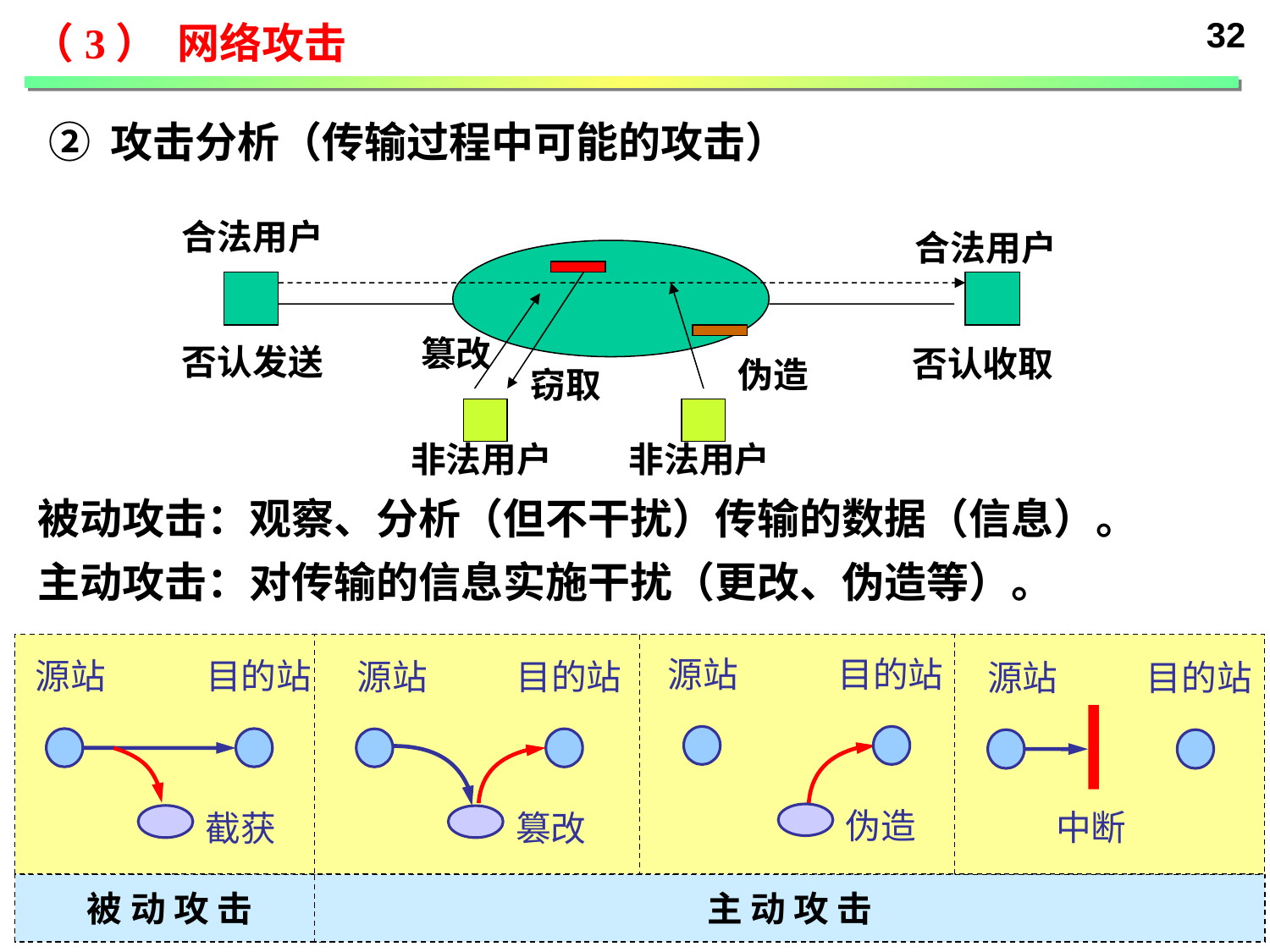

32
 （3）  网络攻击

② 攻击分析（传输过程中可能的攻击）
合法用户
合法用户

篡改

否认发送
否认收取
伪造
窃取

非法用户
非法用户
被动攻击：观察、分析（但不干扰）传输的数据（信息）。
主动攻击：对传输的信息实施干扰（更改、伪造等）。
25

源站
目的站
源站
目的站
源站
目的站
源站
目的站
源站
目的站

伪造
中断
截获
篡改
伪造

被 动 攻 击
主 动 攻 击